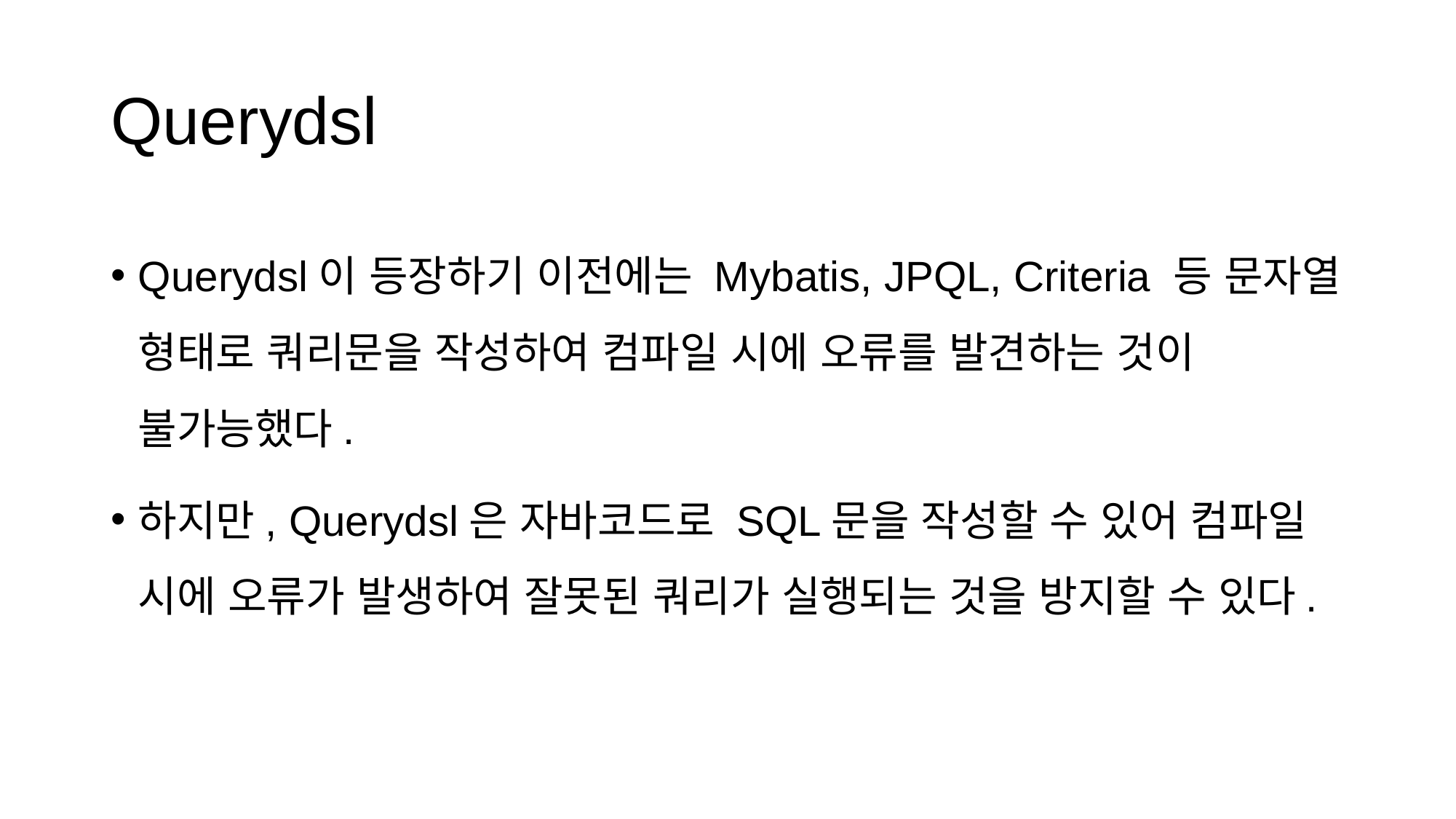

# Querydsl
Querydsl이 등장하기 이전에는 Mybatis, JPQL, Criteria 등 문자열 형태로 쿼리문을 작성하여 컴파일 시에 오류를 발견하는 것이 불가능했다.
하지만, Querydsl은 자바코드로 SQL문을 작성할 수 있어 컴파일 시에 오류가 발생하여 잘못된 쿼리가 실행되는 것을 방지할 수 있다.